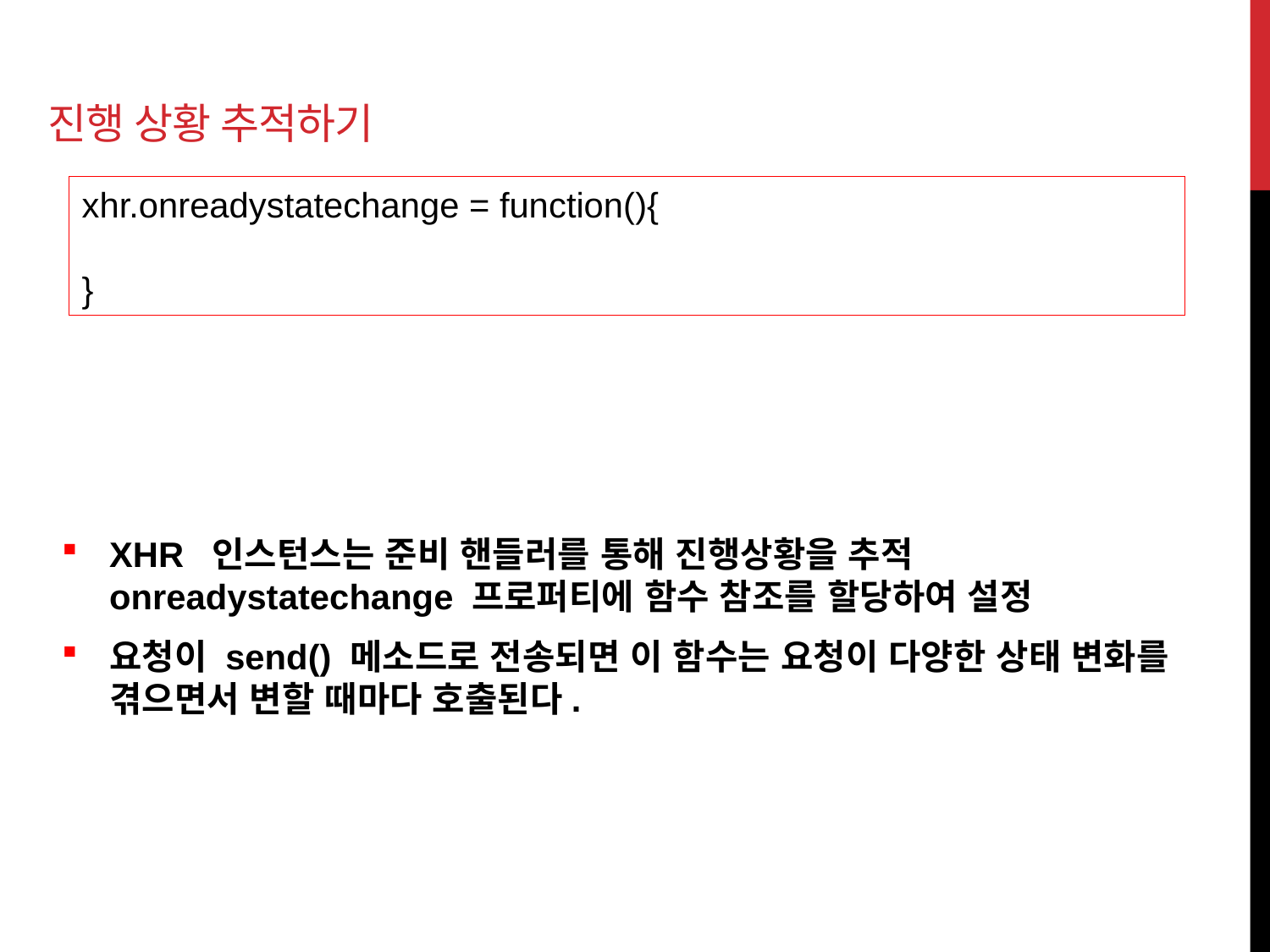

# 진행 상황 추적하기
xhr.onreadystatechange = function(){

}
XHR  인스턴스는 준비 핸들러를 통해 진행상황을 추적 onreadystatechange 프로퍼티에 함수 참조를 할당하여 설정
요청이 send() 메소드로 전송되면 이 함수는 요청이 다양한 상태 변화를 겪으면서 변할 때마다 호출된다.